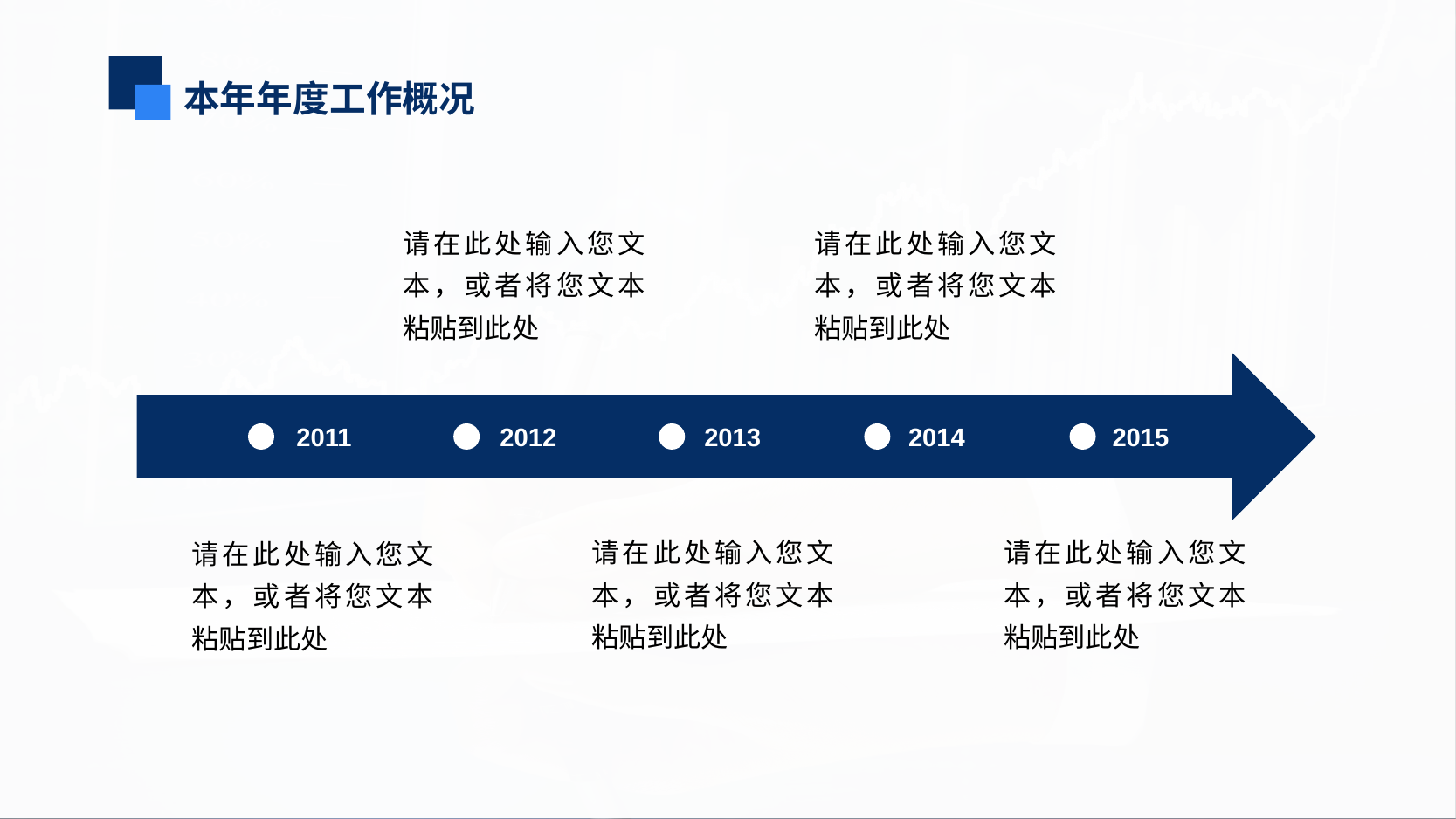

本年年度工作概况

请在此处输入您文本，或者将您文本粘贴到此处
请在此处输入您文本，或者将您文本粘贴到此处

2011
2012
2013
2014
2015

请在此处输入您文本，或者将您文本粘贴到此处
请在此处输入您文本，或者将您文本粘贴到此处
请在此处输入您文本，或者将您文本粘贴到此处